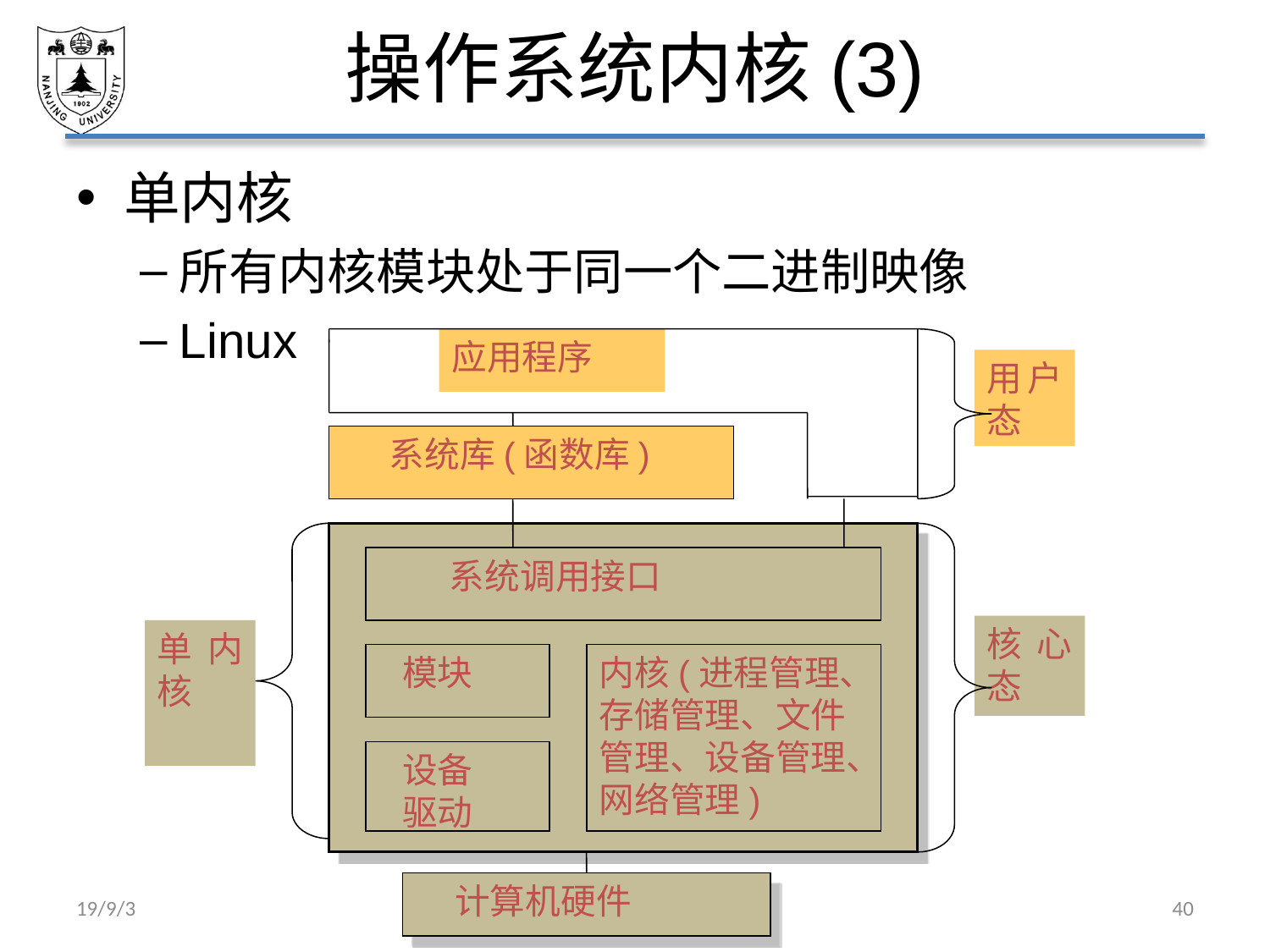

# 操作系统内核(3)
单内核
所有内核模块处于同一个二进制映像
Linux

应用程序

用户态

     系统库(函数库)

        系统调用接口
核心态
单内核
  模块
内核(进程管理、存储管理、文件管理、设备管理、网络管理)
  设备
  驱动

    计算机硬件
19/9/3
40